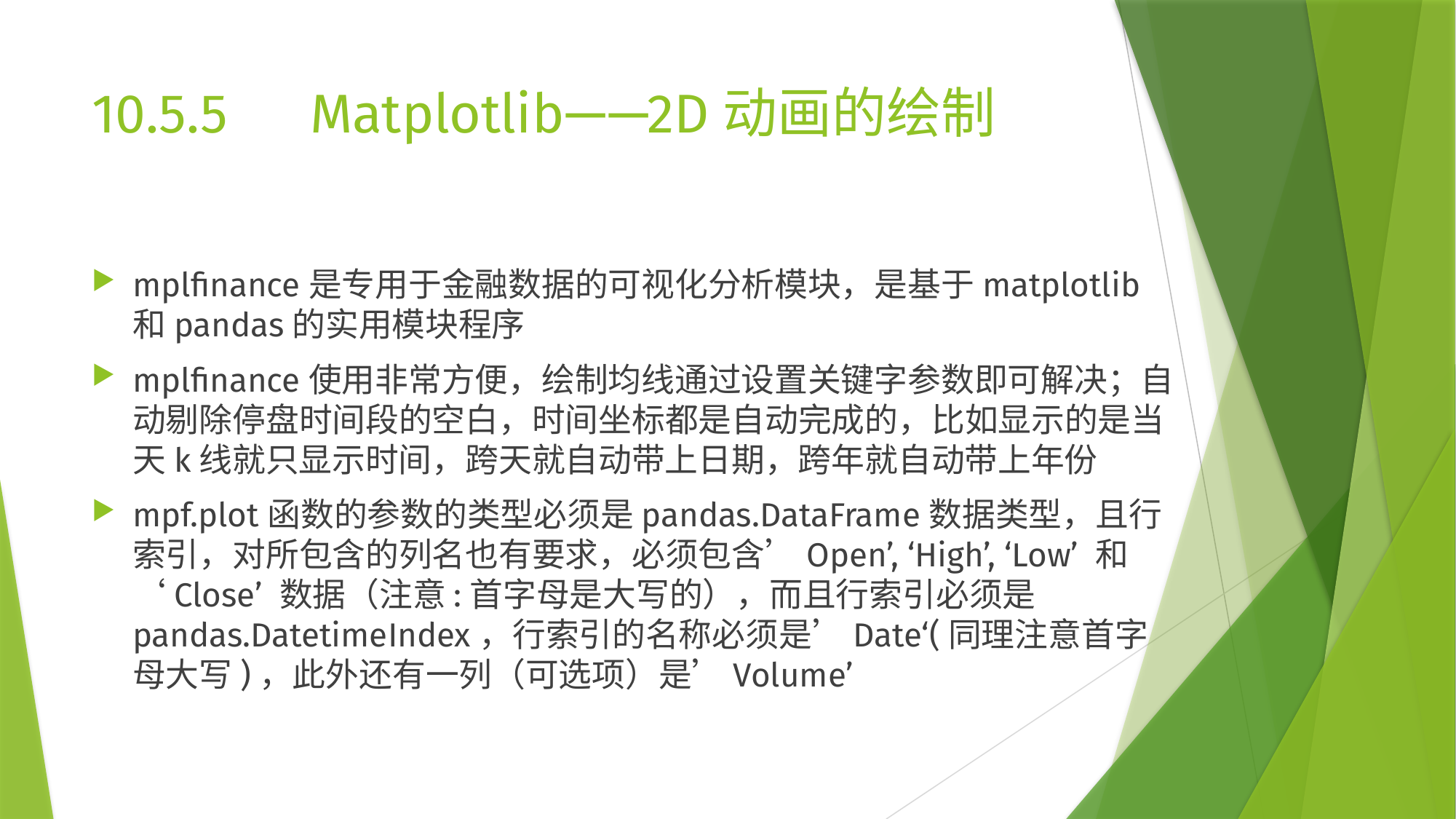

# 10.5.5	Matplotlib——2D动画的绘制
mplfinance是专用于金融数据的可视化分析模块，是基于matplotlib和pandas的实用模块程序
mplfinance使用非常方便，绘制均线通过设置关键字参数即可解决；自动剔除停盘时间段的空白，时间坐标都是自动完成的，比如显示的是当天k线就只显示时间，跨天就自动带上日期，跨年就自动带上年份
mpf.plot函数的参数的类型必须是pandas.DataFrame数据类型，且行索引，对所包含的列名也有要求，必须包含’Open’, ‘High’, ‘Low’ 和 ‘Close’ 数据（注意:首字母是大写的），而且行索引必须是pandas.DatetimeIndex，行索引的名称必须是’Date‘(同理注意首字母大写)，此外还有一列（可选项）是’Volume’